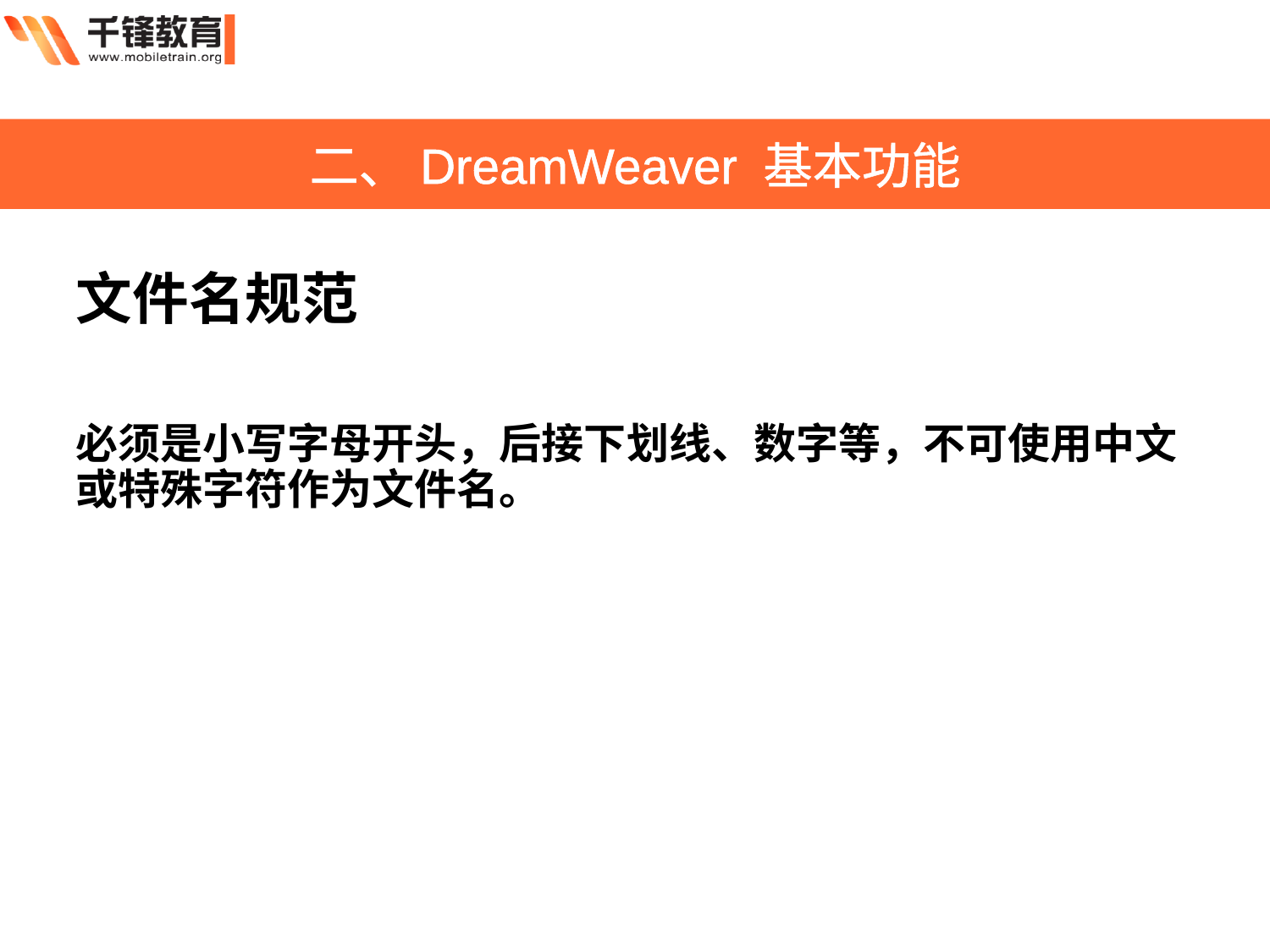

二、DreamWeaver 基本功能
文件名规范

必须是小写字母开头，后接下划线、数字等，不可使用中文或特殊字符作为文件名。